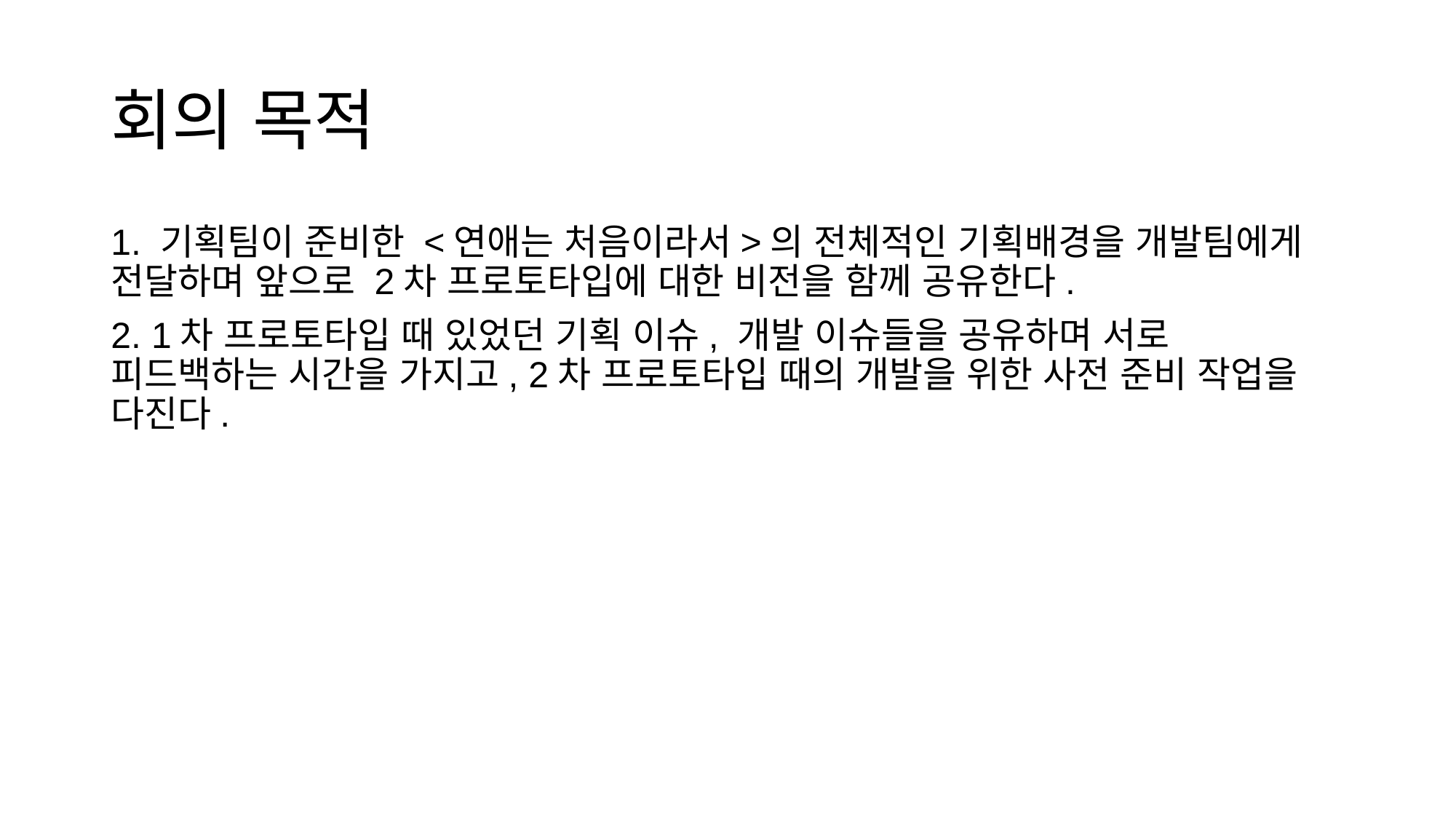

# 회의 목적
1. 기획팀이 준비한 <연애는 처음이라서>의 전체적인 기획배경을 개발팀에게 전달하며 앞으로 2차 프로토타입에 대한 비전을 함께 공유한다.
2. 1차 프로토타입 때 있었던 기획 이슈, 개발 이슈들을 공유하며 서로 피드백하는 시간을 가지고, 2차 프로토타입 때의 개발을 위한 사전 준비 작업을 다진다.